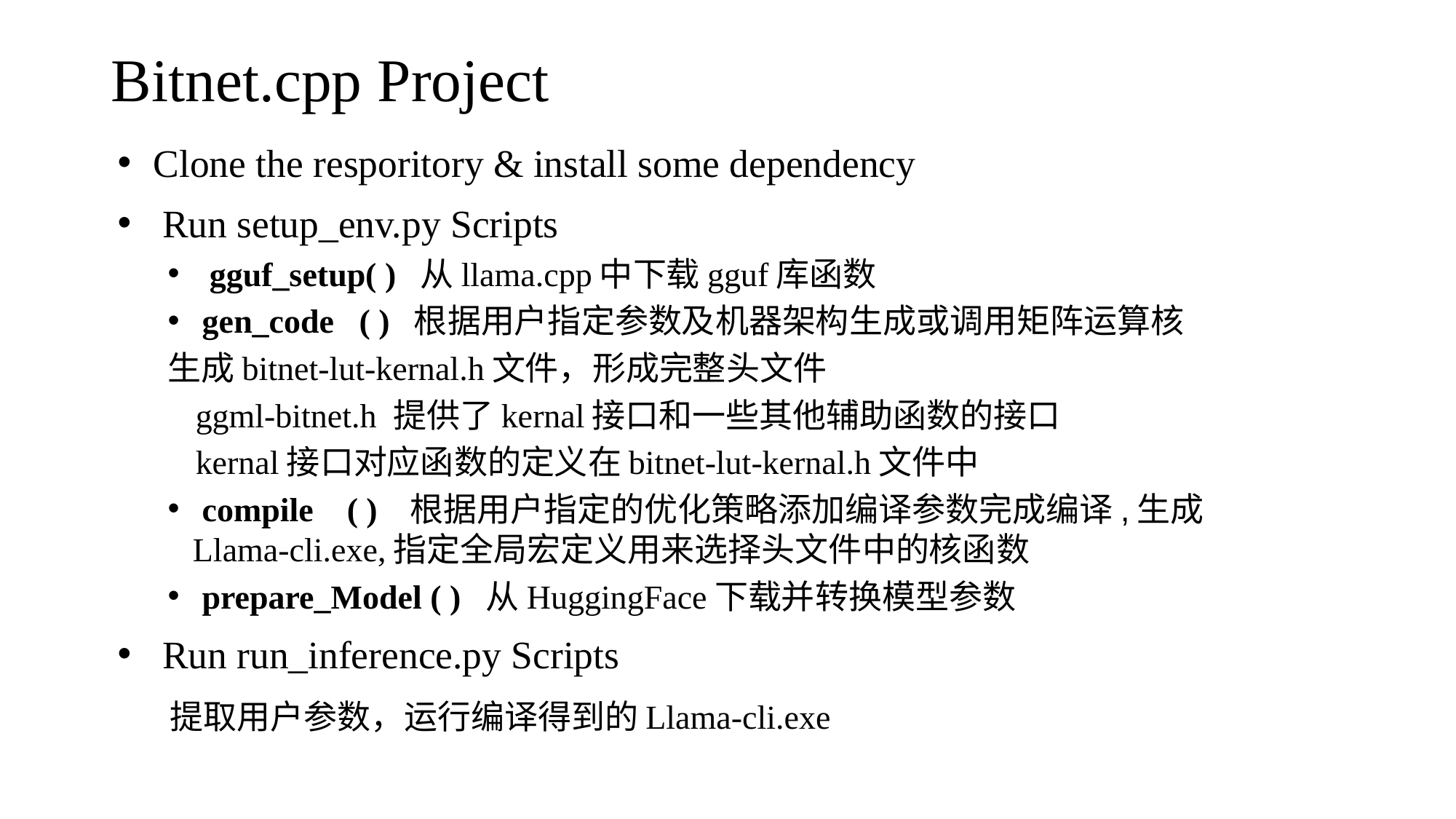

# Bitnet.cpp Project
 Clone the resporitory & install some dependency
  Run setup_env.py Scripts
  gguf_setup( )  从llama.cpp中下载gguf库函数
 gen_code   ( )  根据用户指定参数及机器架构生成或调用矩阵运算核
			生成bitnet-lut-kernal.h文件，形成完整头文件
   ggml-bitnet.h 提供了kernal接口和一些其他辅助函数的接口
   kernal接口对应函数的定义在bitnet-lut-kernal.h文件中
 compile    ( )   根据用户指定的优化策略添加编译参数完成编译,生成   			Llama-cli.exe,指定全局宏定义用来选择头文件中的核函数
 prepare_Model ( )  从HuggingFace下载并转换模型参数
  Run run_inference.py Scripts
     提取用户参数，运行编译得到的Llama-cli.exe